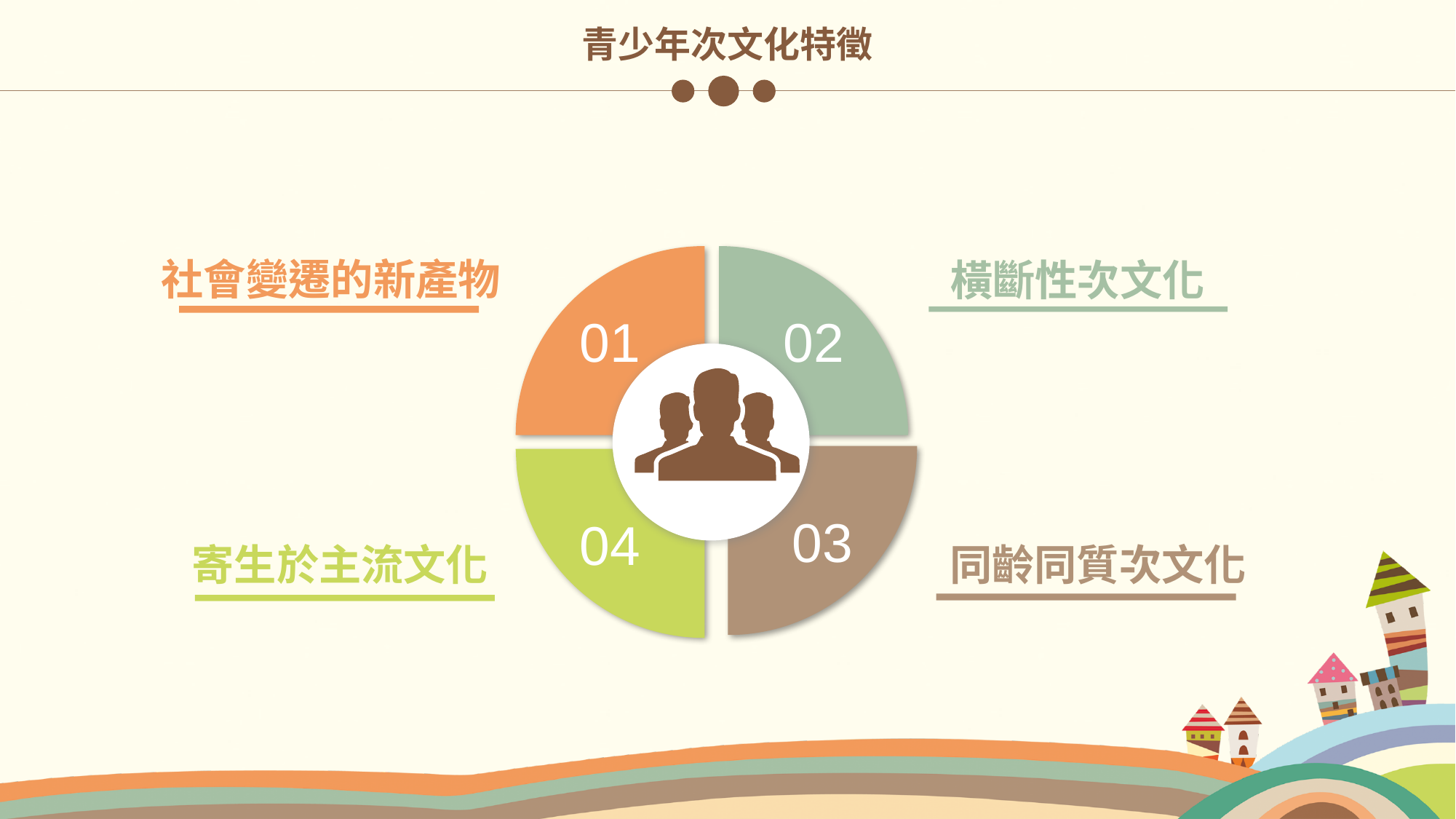

青少年次文化特徵

社會變遷的新產物
橫斷性次文化
01
02

03
04

寄生於主流文化
同齡同質次文化